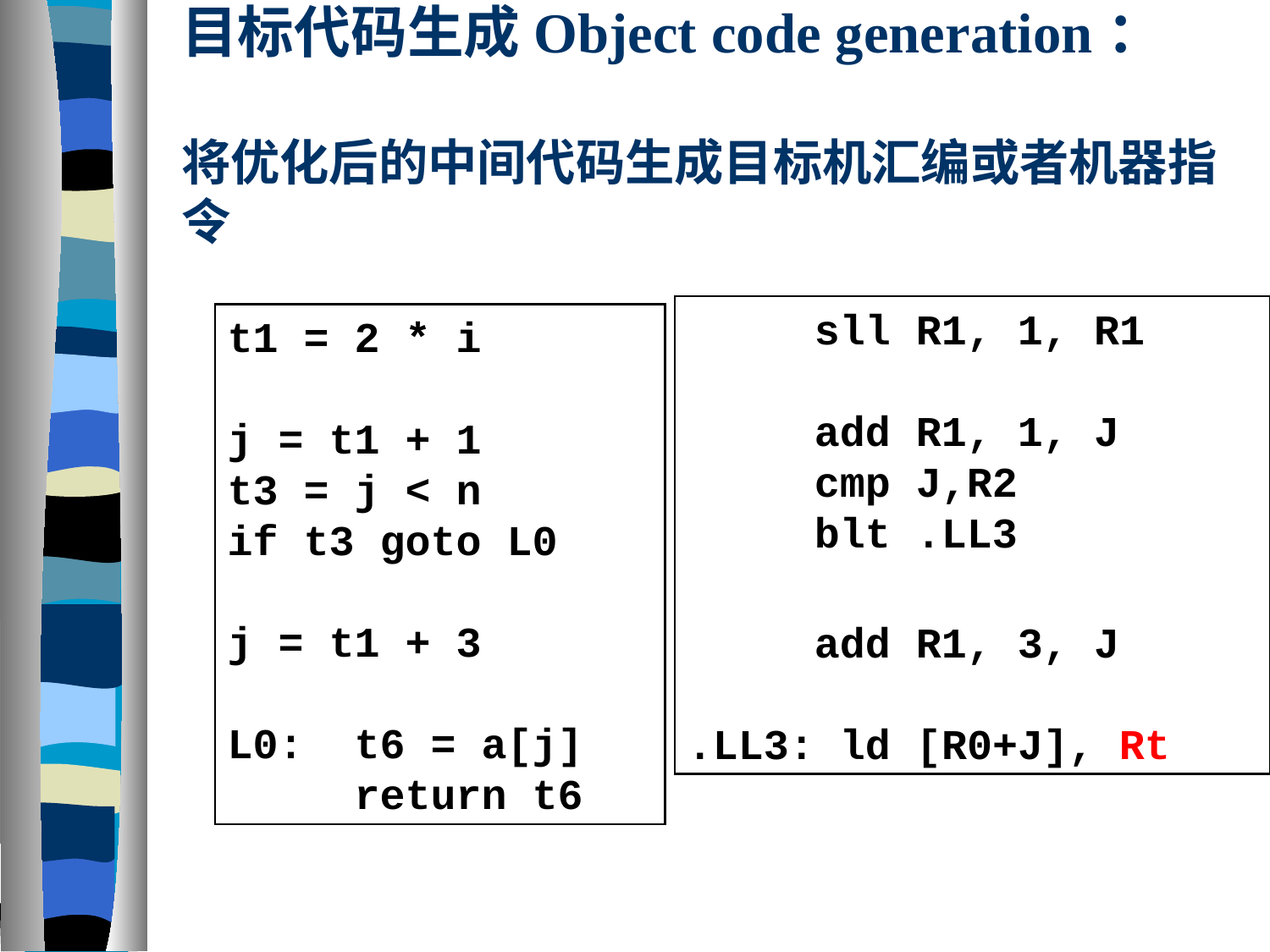

# 目标代码生成Object code generation： 将优化后的中间代码生成目标机汇编或者机器指令

	sll R1, 1, R1
	add R1, 1, J
	cmp J,R2
	blt .LL3
	add R1, 3, J
.LL3: ld [R0+J], Rt
t1 = 2 * i
j = t1 + 1
t3 = j < n
if t3 goto L0
j = t1 + 3
L0: 	t6 = a[j]
	return t6